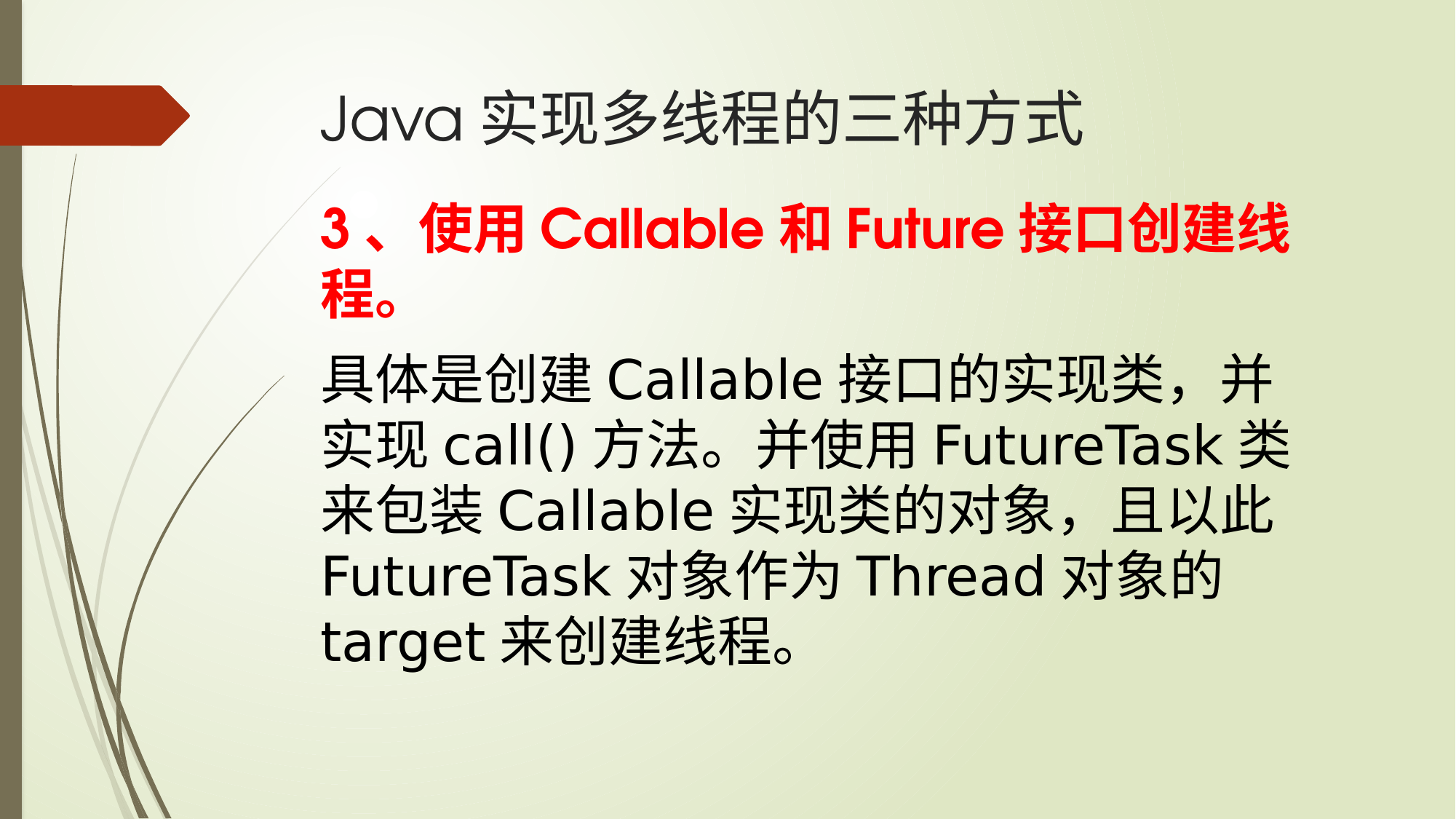

# Java实现多线程的三种方式
3、使用Callable和Future接口创建线程。
具体是创建Callable接口的实现类，并实现call()方法。并使用FutureTask类来包装Callable实现类的对象，且以此FutureTask对象作为Thread对象的target来创建线程。